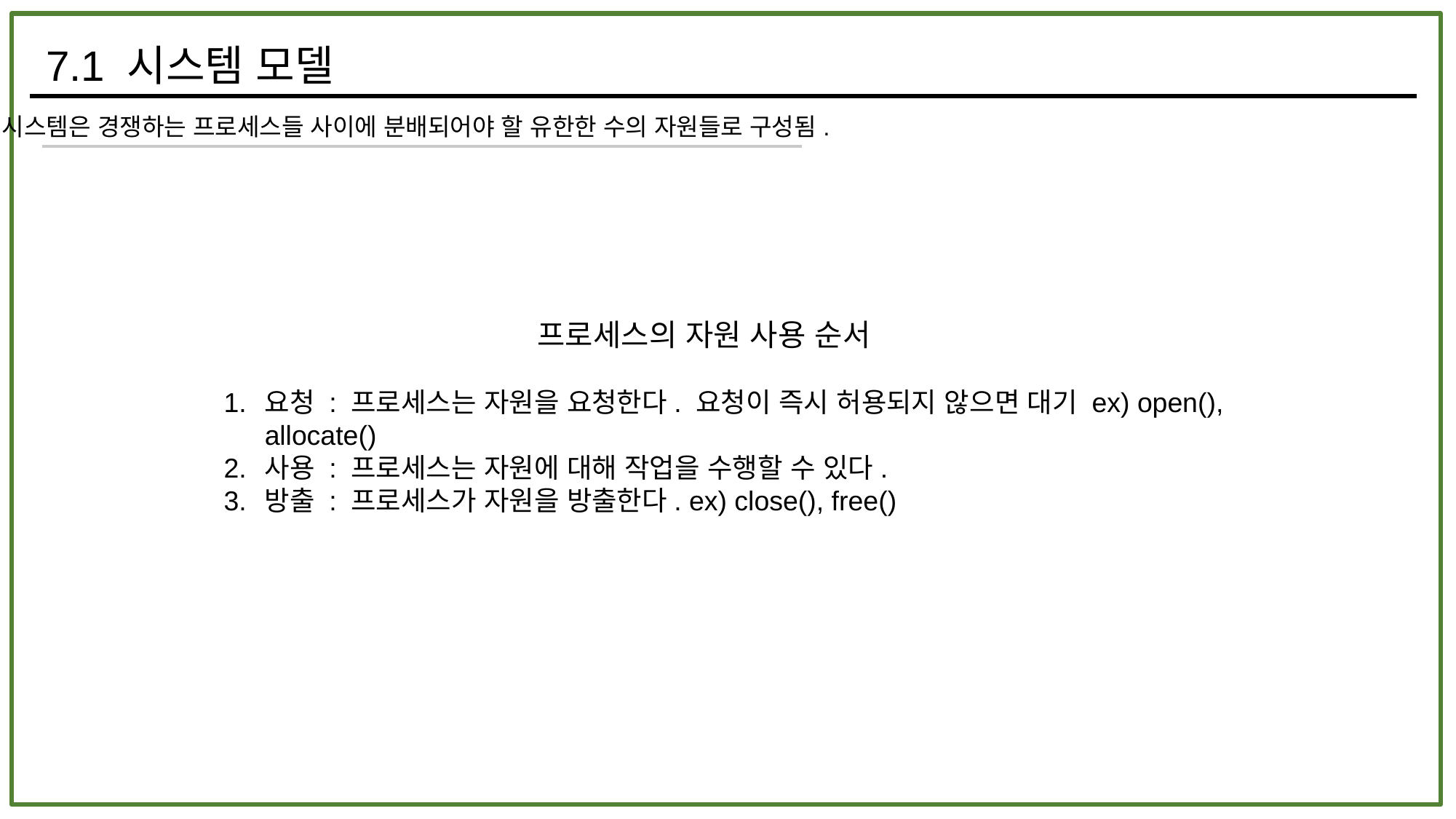

7.1 시스템 모델
시스템은 경쟁하는 프로세스들 사이에 분배되어야 할 유한한 수의 자원들로 구성됨.
프로세스의 자원 사용 순서
요청 : 프로세스는 자원을 요청한다. 요청이 즉시 허용되지 않으면 대기 ex) open(), allocate()
사용 : 프로세스는 자원에 대해 작업을 수행할 수 있다.
방출 : 프로세스가 자원을 방출한다. ex) close(), free()